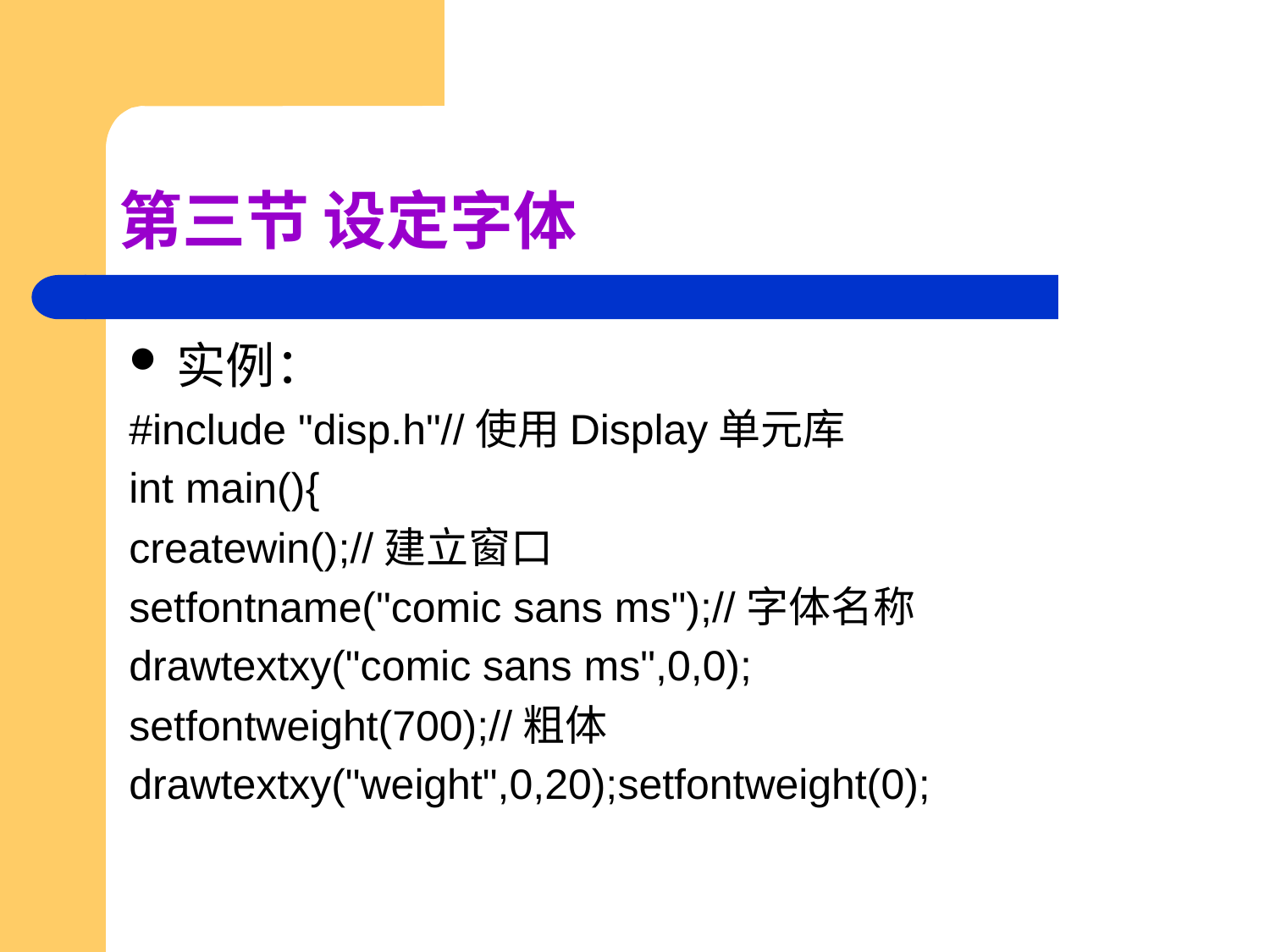

# 第三节 设定字体
实例：
#include "disp.h"//使用Display单元库
int main(){
createwin();//建立窗口
setfontname("comic sans ms");//字体名称
drawtextxy("comic sans ms",0,0);
setfontweight(700);//粗体
drawtextxy("weight",0,20);setfontweight(0);